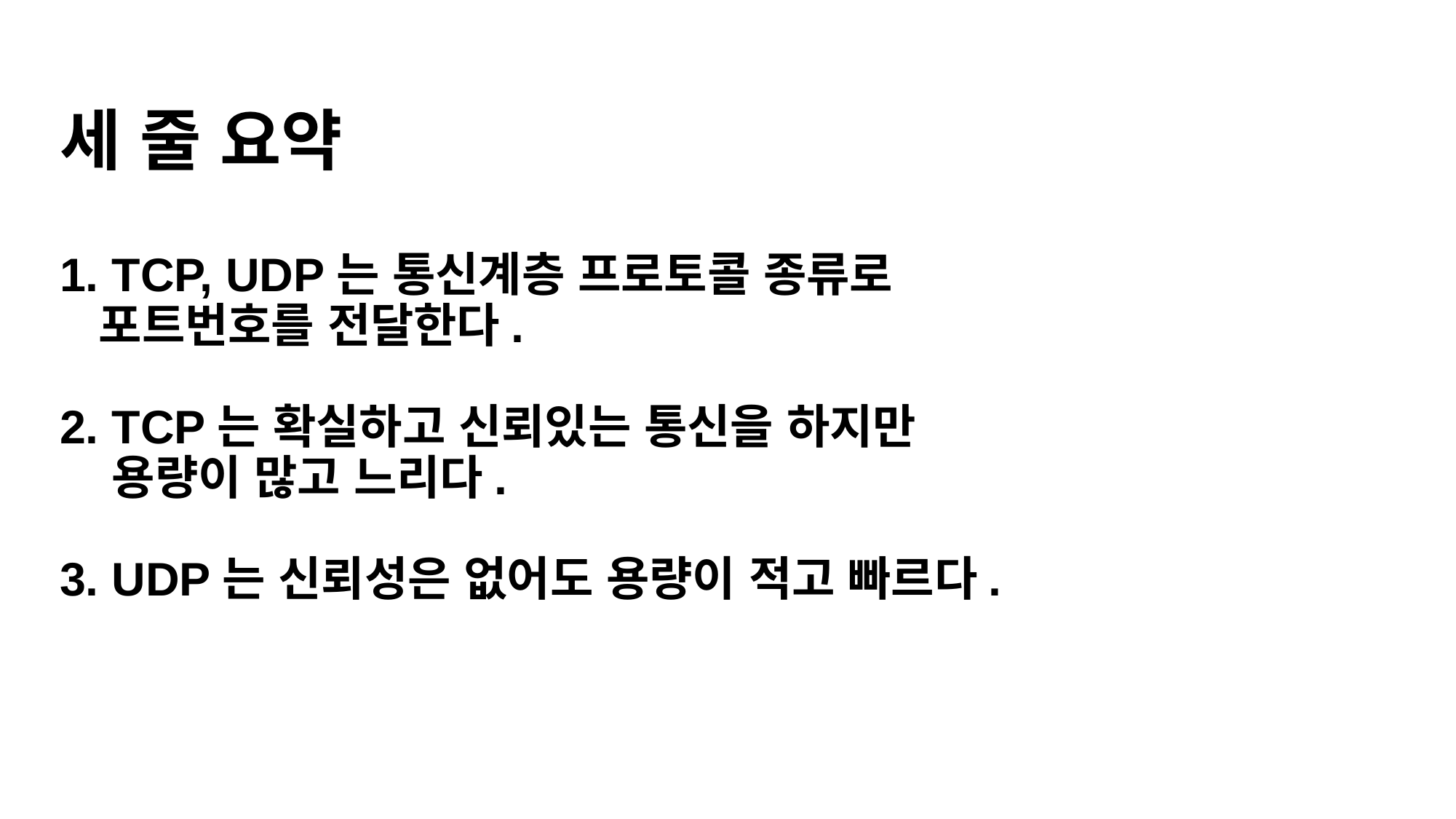

# 세 줄 요약 1. TCP, UDP는 통신계층 프로토콜 종류로 포트번호를 전달한다. 2. TCP는 확실하고 신뢰있는 통신을 하지만 용량이 많고 느리다. 3. UDP는 신뢰성은 없어도 용량이 적고 빠르다.